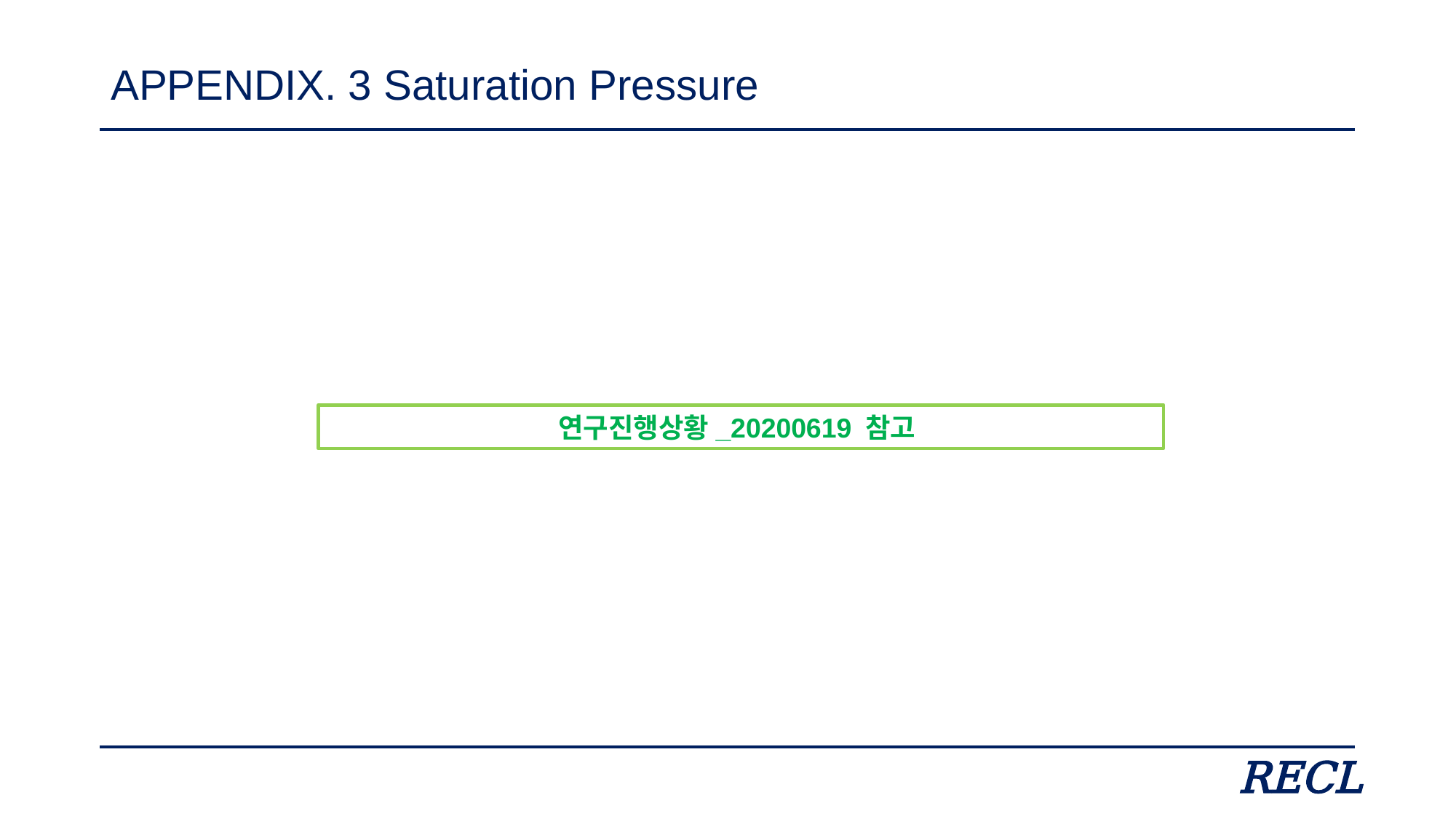

# APPENDIX. 3 Saturation Pressure

연구진행상황_20200619 참고
RECL